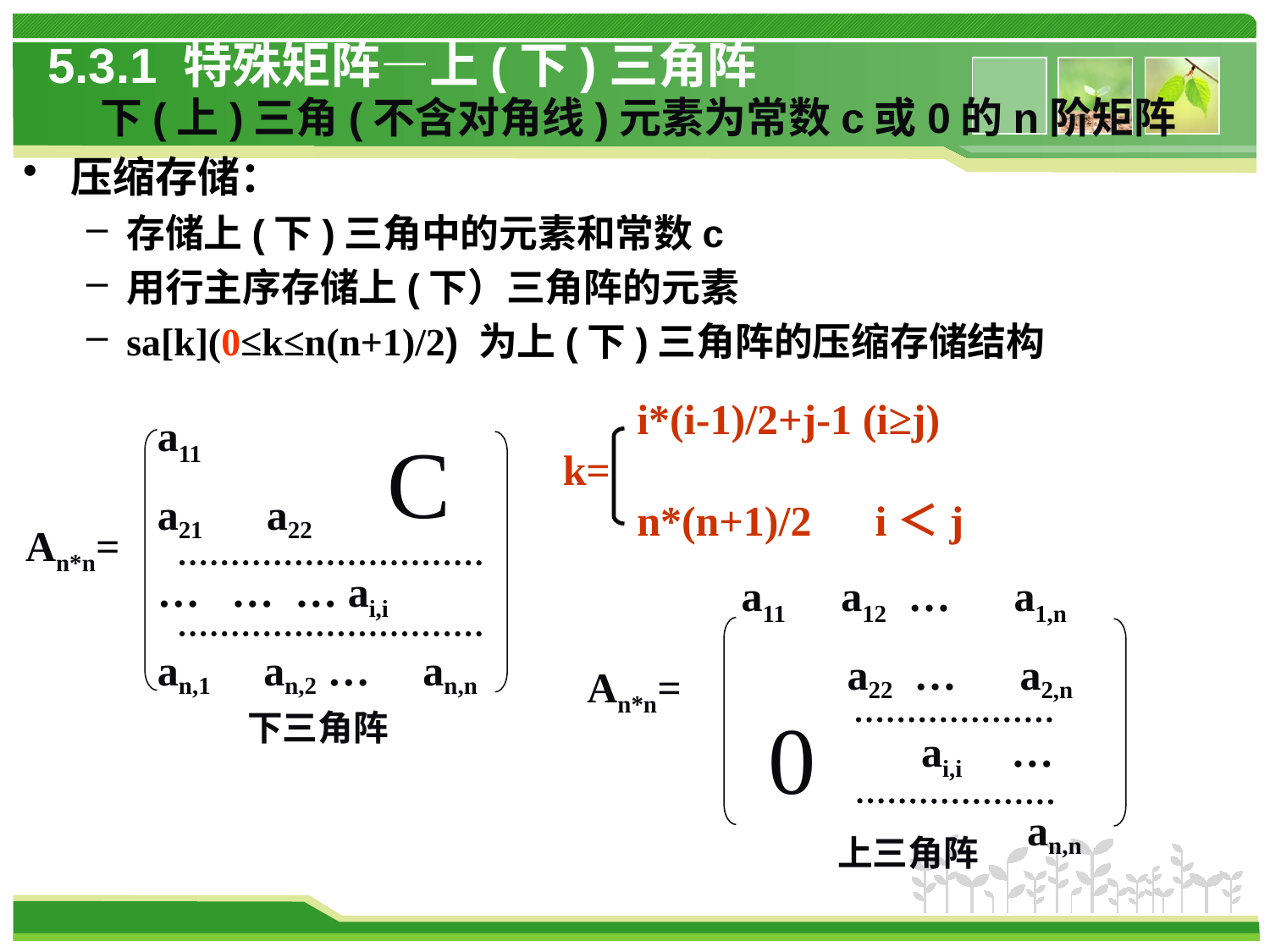

# 5.3.1 特殊矩阵—上(下)三角阵
       下(上)三角(不含对角线)元素为常数c或0的n阶矩阵
压缩存储：
存储上(下)三角中的元素和常数c
用行主序存储上(下）三角阵的元素
sa[k](0≤k≤n(n+1)/2) 为上(下)三角阵的压缩存储结构
       i*(i-1)/2+j-1 (i≥j)
k=
       n*(n+1)/2      i＜j

a11
a21      a22
…   …  … ai,i
an,1     an,2 …     an,n
C

An*n=
下三角阵

a11         a12  …      a1,n
          a22  …      a2,n
                 ai,i        …
                           an,n

An*n=
0
上三角阵